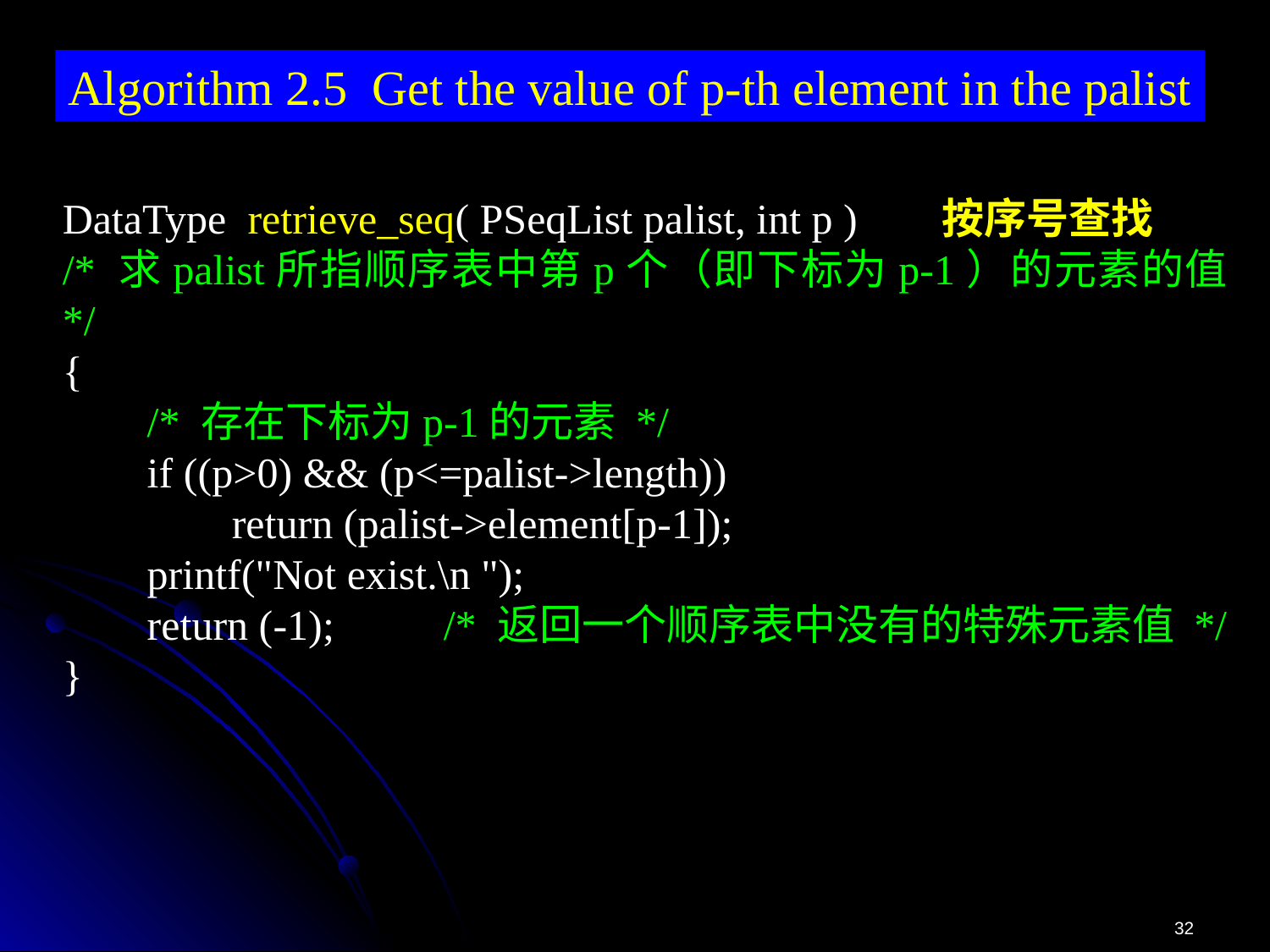

Algorithm 2.5  Get the value of p-th element in the palist

DataType  retrieve_seq( PSeqList palist, int p )       按序号查找
/* 求palist所指顺序表中第p个（即下标为p-1）的元素的值 */
{
        /* 存在下标为p-1的元素 */
        if ((p>0) && (p<=palist->length))
                return (palist->element[p-1]);
        printf("Not exist.\n ");
        return (-1);   	/* 返回一个顺序表中没有的特殊元素值 */
}

32